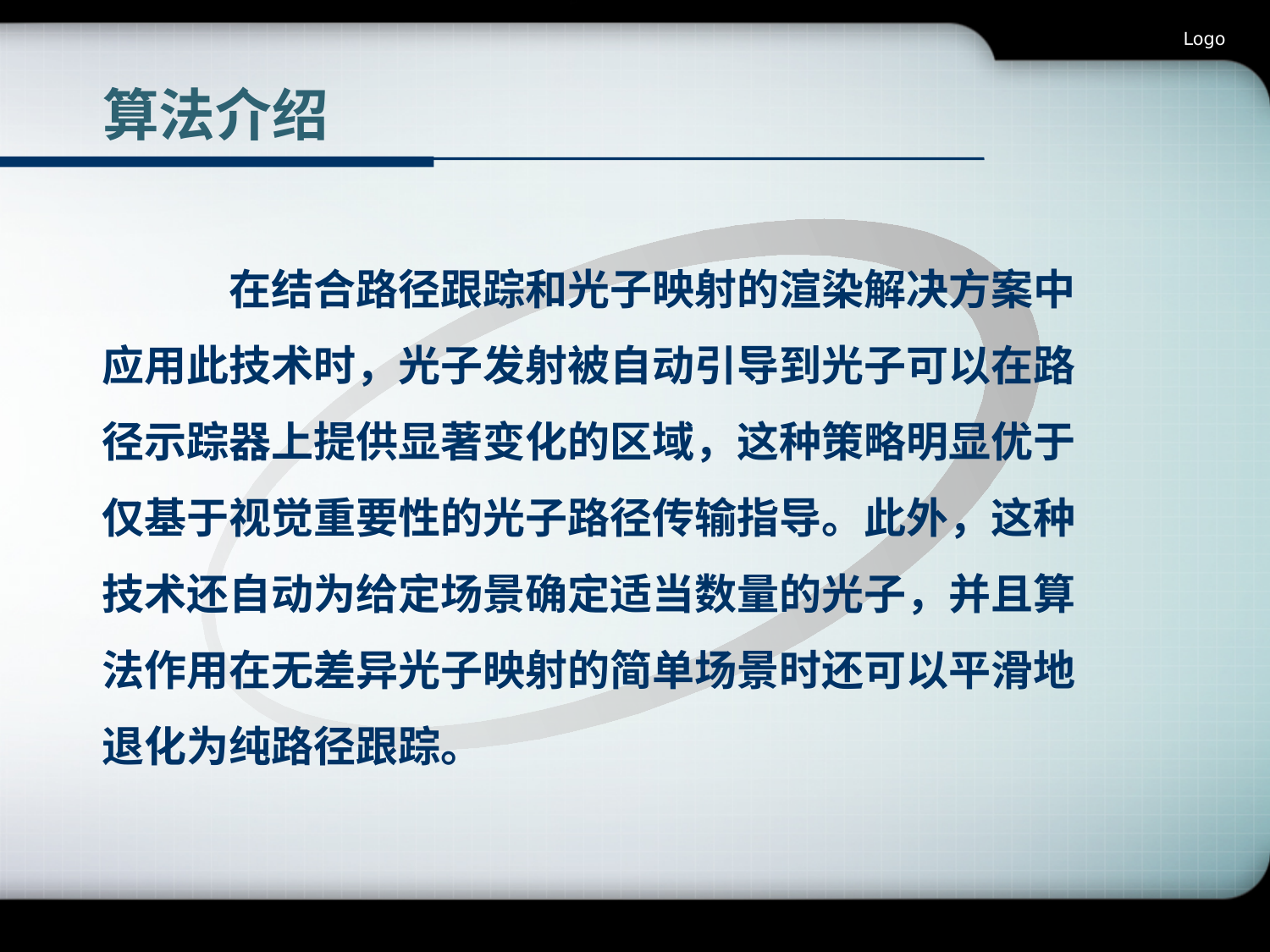

# 算法介绍
Logo
	在结合路径跟踪和光子映射的渲染解决方案中应用此技术时，光子发射被自动引导到光子可以在路径示踪器上提供显著变化的区域，这种策略明显优于仅基于视觉重要性的光子路径传输指导。此外，这种技术还自动为给定场景确定适当数量的光子，并且算法作用在无差异光子映射的简单场景时还可以平滑地退化为纯路径跟踪。